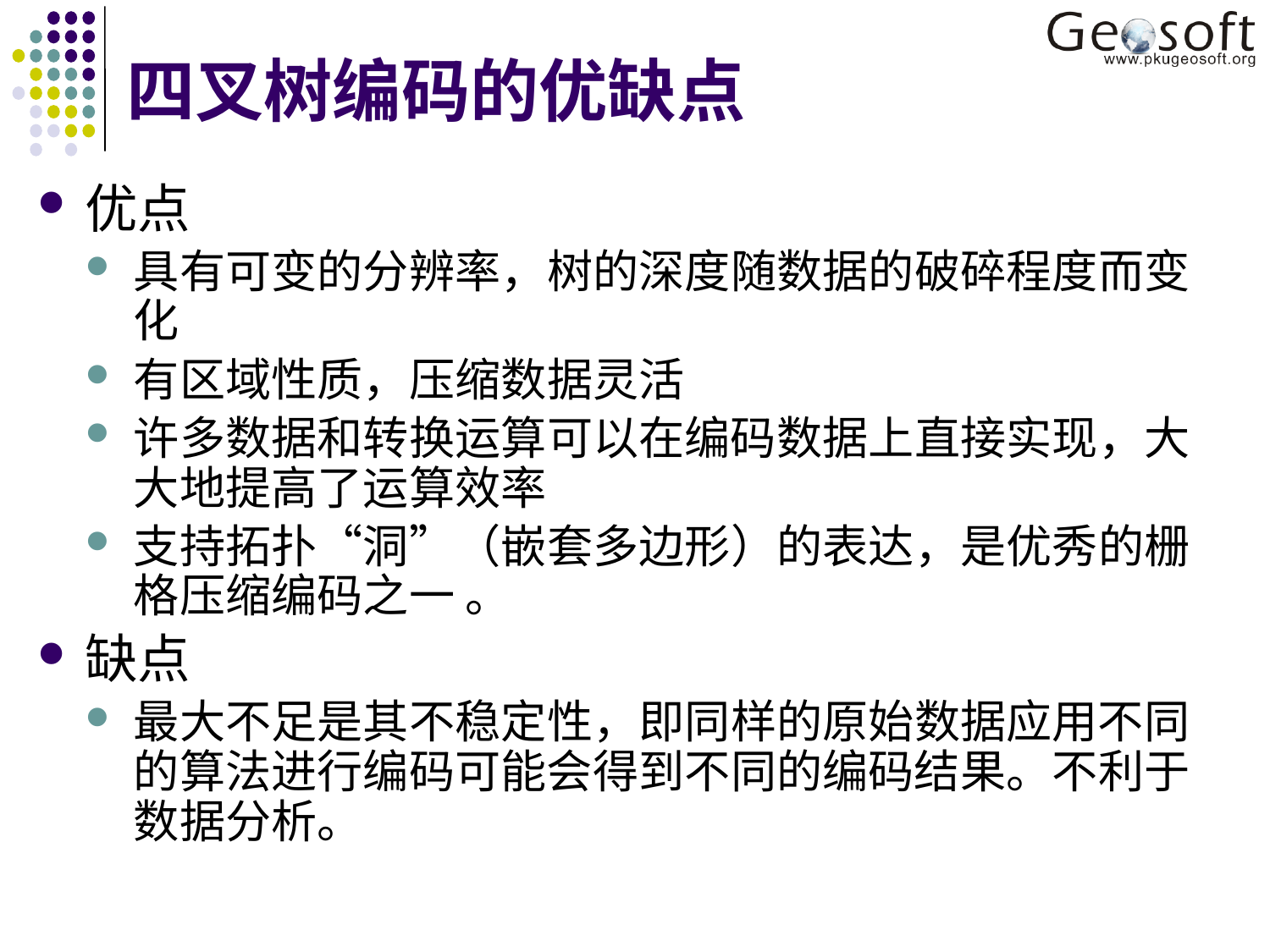

# 四叉树编码的优缺点
优点
具有可变的分辨率，树的深度随数据的破碎程度而变化
有区域性质，压缩数据灵活
许多数据和转换运算可以在编码数据上直接实现，大大地提高了运算效率
支持拓扑“洞”（嵌套多边形）的表达，是优秀的栅格压缩编码之一 。
缺点
最大不足是其不稳定性，即同样的原始数据应用不同的算法进行编码可能会得到不同的编码结果。不利于数据分析。